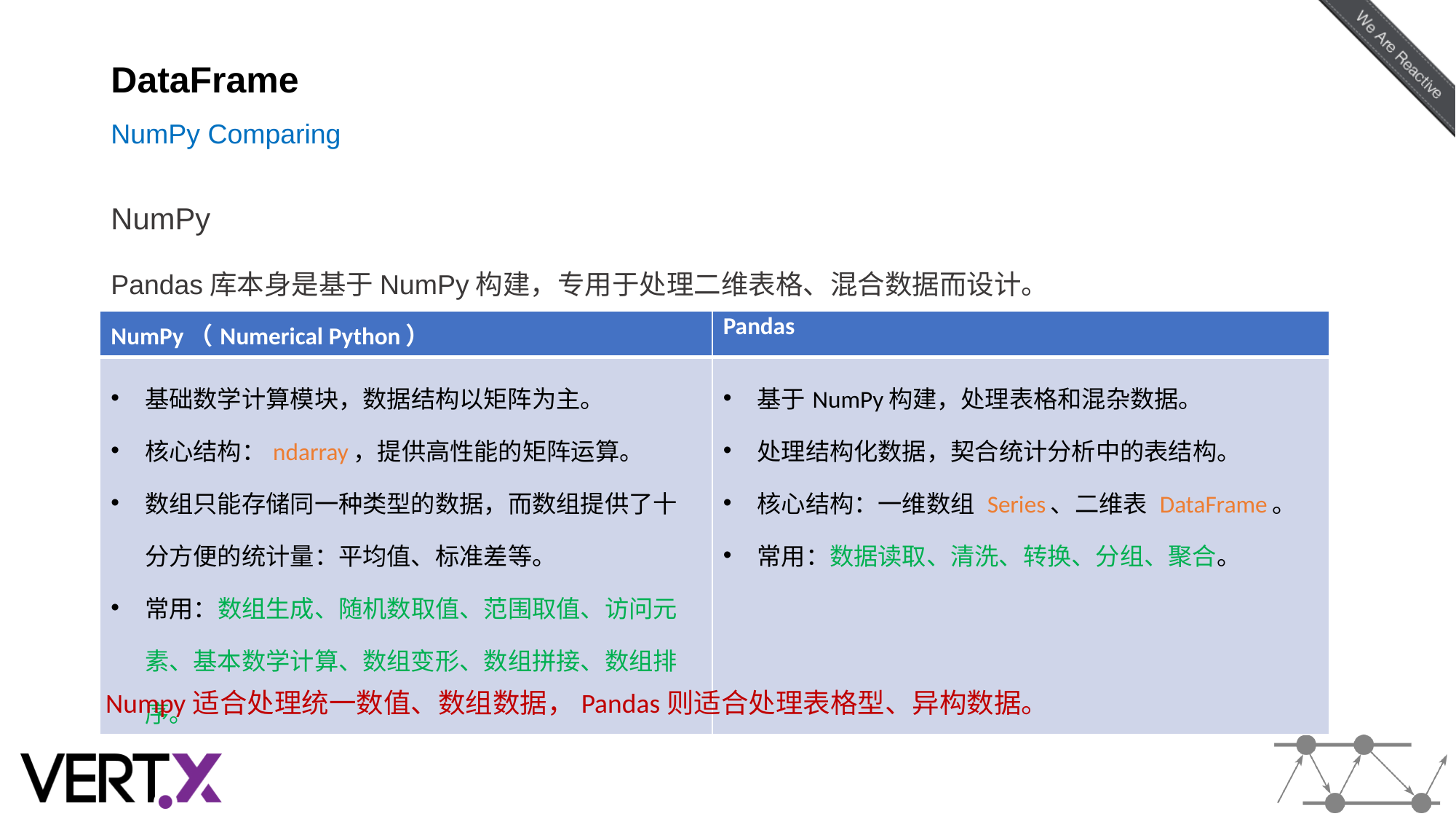

# DataFrame NumPy Comparing
NumPy
Pandas库本身是基于NumPy构建，专用于处理二维表格、混合数据而设计。

| NumPy（Numerical Python） | Pandas |
| --- | --- |
| 基础数学计算模块，数据结构以矩阵为主。 核心结构：ndarray，提供高性能的矩阵运算。 数组只能存储同一种类型的数据，而数组提供了十分方便的统计量：平均值、标准差等。 常用：数组生成、随机数取值、范围取值、访问元素、基本数学计算、数组变形、数组拼接、数组排序。 | 基于NumPy构建，处理表格和混杂数据。 处理结构化数据，契合统计分析中的表结构。 核心结构：一维数组 Series、二维表 DataFrame。 常用：数据读取、清洗、转换、分组、聚合。 |
Numpy适合处理统一数值、数组数据，Pandas则适合处理表格型、异构数据。